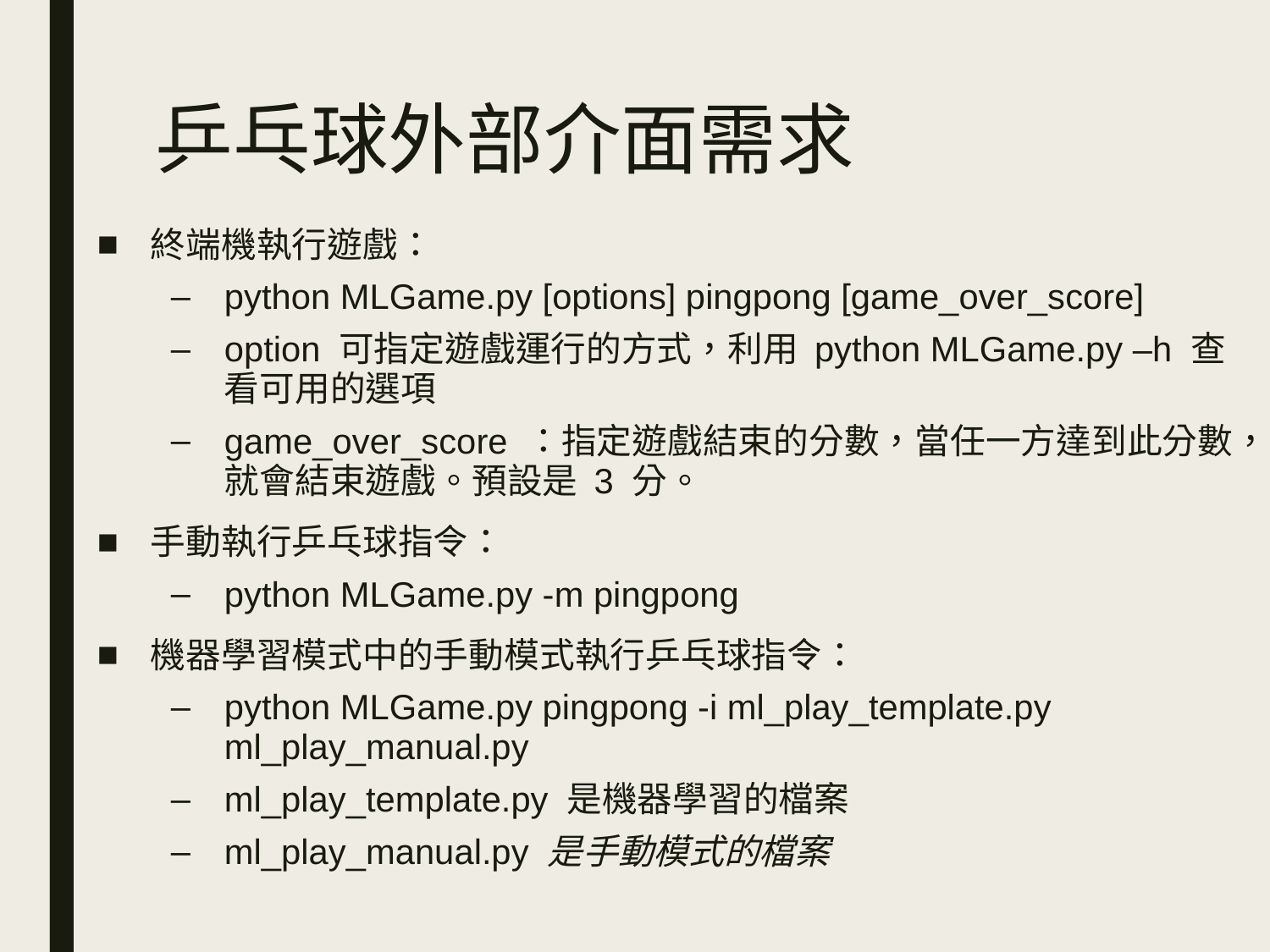

# 乒乓球外部介面需求
終端機執行遊戲：
python MLGame.py [options] pingpong [game_over_score]
option 可指定遊戲運行的方式，利用 python MLGame.py –h 查看可用的選項
game_over_score ：指定遊戲結束的分數，當任一方達到此分數，就會結束遊戲。預設是 3 分。
手動執行乒乓球指令：
python MLGame.py -m pingpong
機器學習模式中的手動模式執行乒乓球指令：
python MLGame.py pingpong -i ml_play_template.py ml_play_manual.py
ml_play_template.py 是機器學習的檔案
ml_play_manual.py 是手動模式的檔案